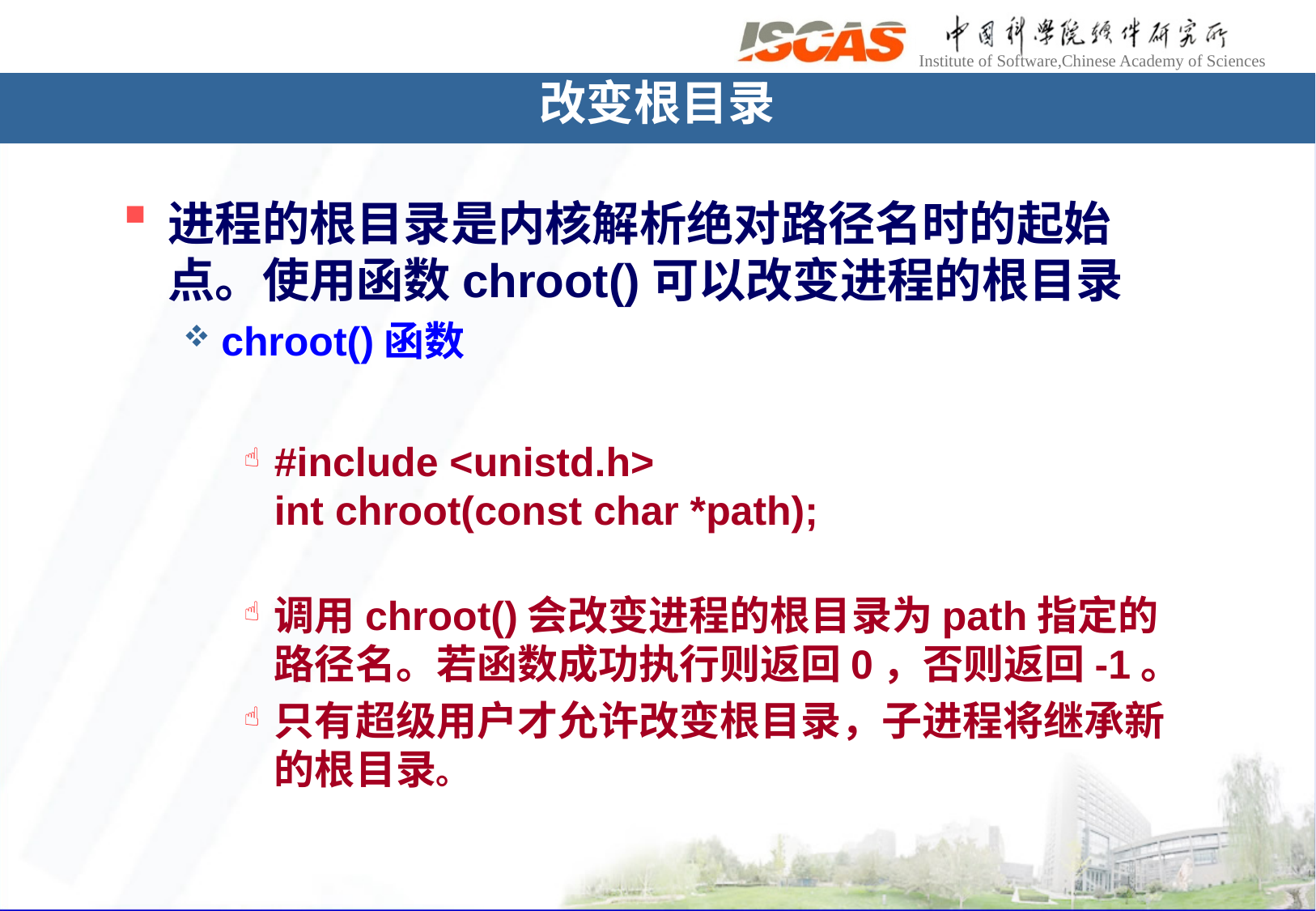

改变根目录
进程的根目录是内核解析绝对路径名时的起始点。使用函数chroot()可以改变进程的根目录
chroot()函数

#include <unistd.h>
int chroot(const char *path);
调用chroot()会改变进程的根目录为path指定的路径名。若函数成功执行则返回0，否则返回-1。
只有超级用户才允许改变根目录，子进程将继承新的根目录。